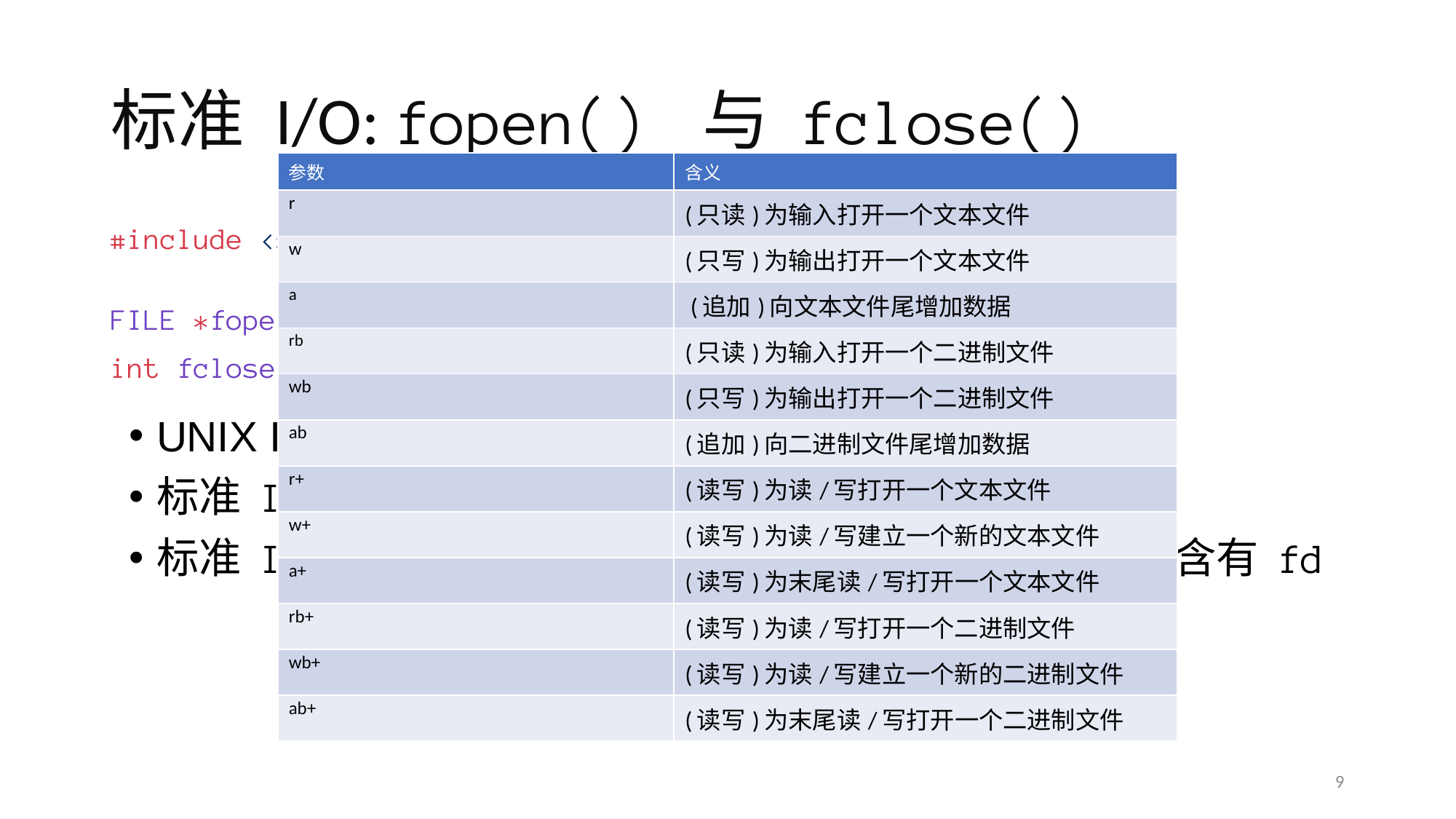

# 标准 I/O: fopen() 与 fclose()
| 参数 | 含义 |
| --- | --- |
| r | (只读)为输入打开一个文本文件 |
| w | (只写)为输出打开一个文本文件 |
| a | (追加)向文本文件尾增加数据 |
| rb | (只读)为输入打开一个二进制文件 |
| wb | (只写)为输出打开一个二进制文件 |
| ab | (追加)向二进制文件尾增加数据 |
| r+ | (读写)为读/写打开一个文本文件 |
| w+ | (读写)为读/写建立一个新的文本文件 |
| a+ | (读写)为末尾读/写打开一个文本文件 |
| rb+ | (读写)为读/写打开一个二进制文件 |
| wb+ | (读写)为读/写建立一个新的二进制文件 |
| ab+ | (读写)为末尾读/写打开一个二进制文件 |
#include <stdio.h>
FILE *fopen(char *filename, char *mode)；
int fclose(FILE *fp); // Returns 0 on success, or -1 on failure
UNIX I/O 用描述符 int fd 标识文件
标准 I/O 用文件指针 FILE *fp 标识文件
标准 I/O 建立在 Unix I/O 之上，所以 FILE * 内含有 fd
9